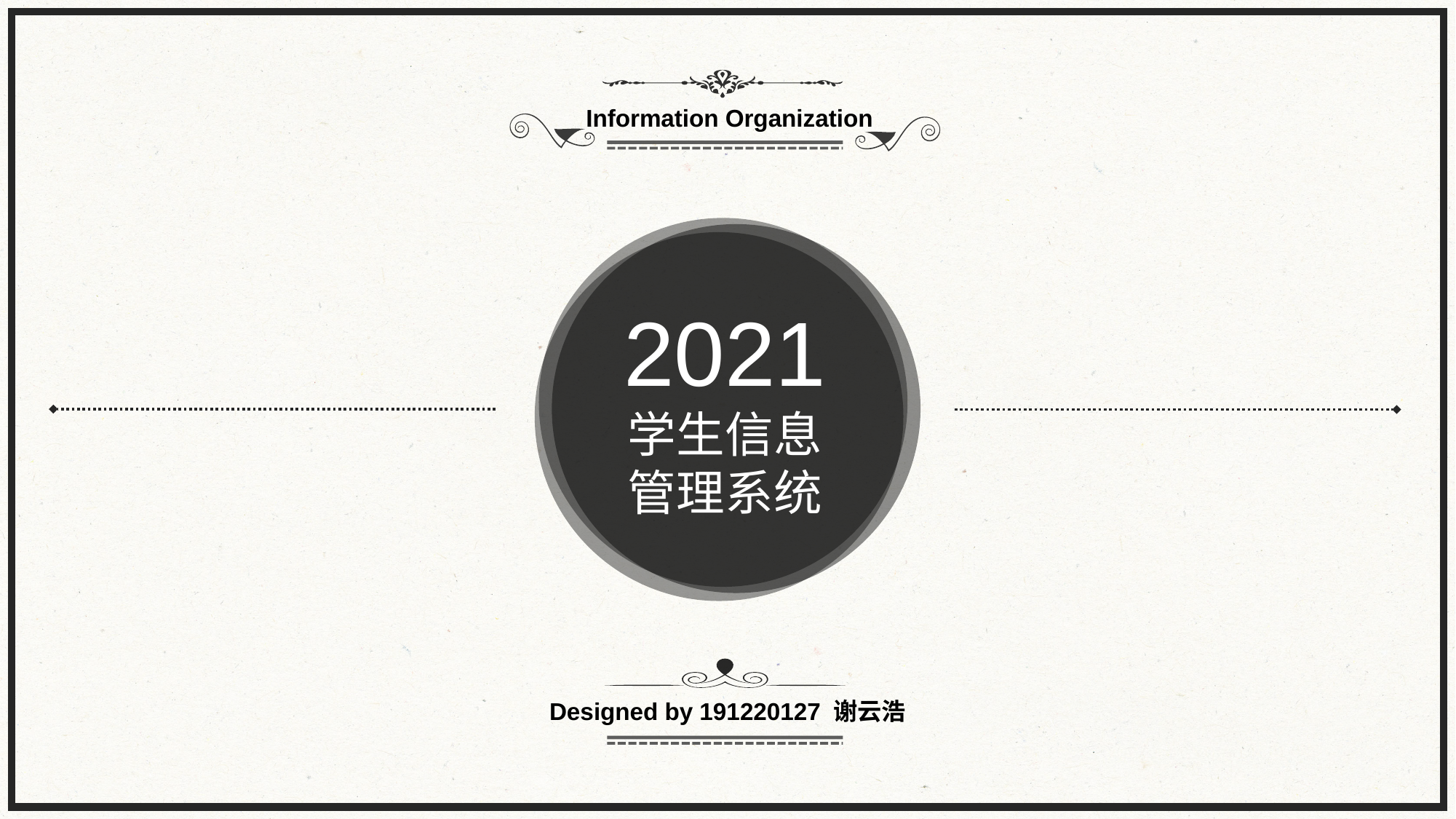

Information Organization

2021
学生信息
管理系统

Designed by 191220127 谢云浩